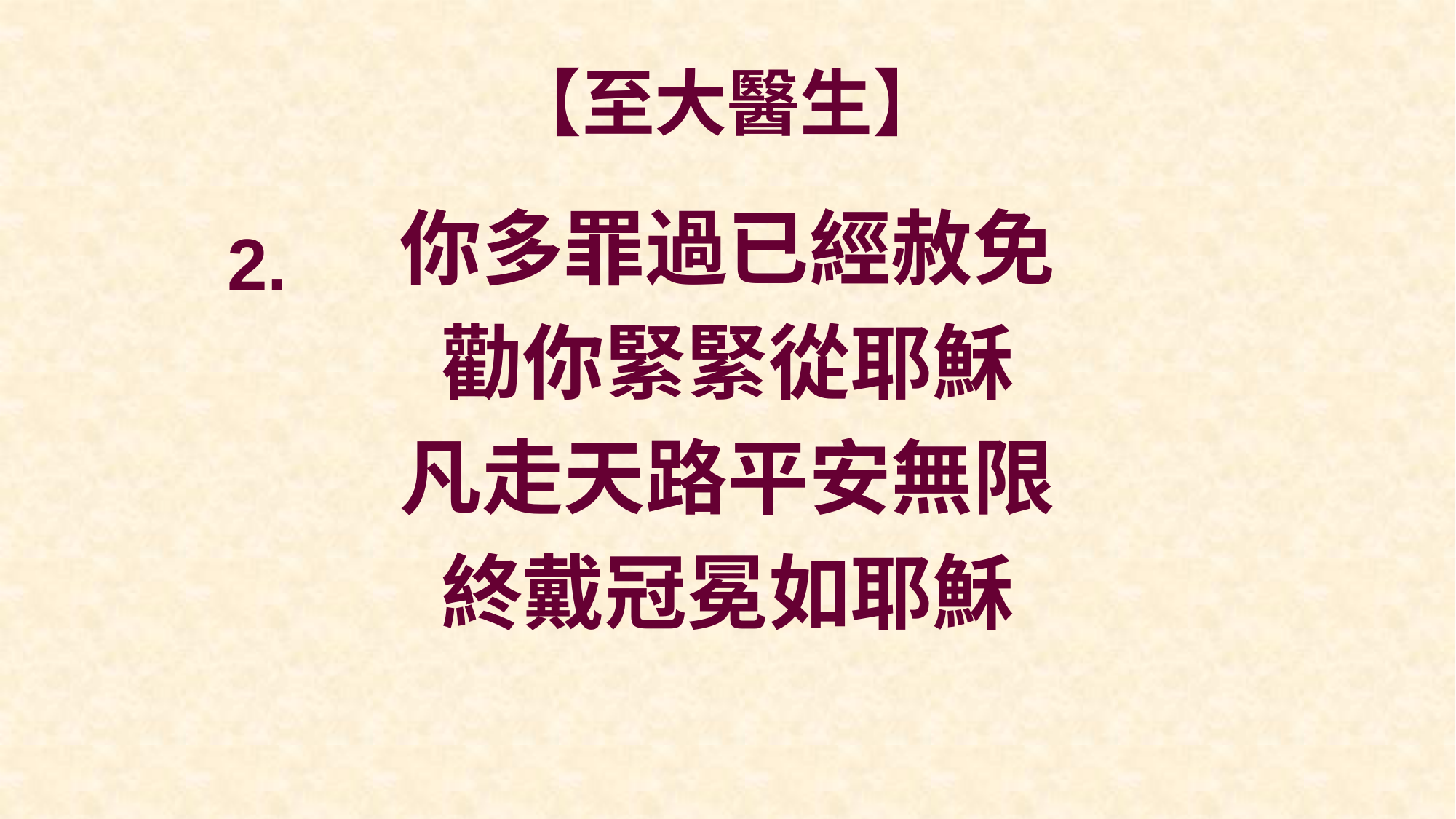

# 【至大醫生】
你多罪過已經赦免
勸你緊緊從耶穌
凡走天路平安無限
終戴冠冕如耶穌
2.